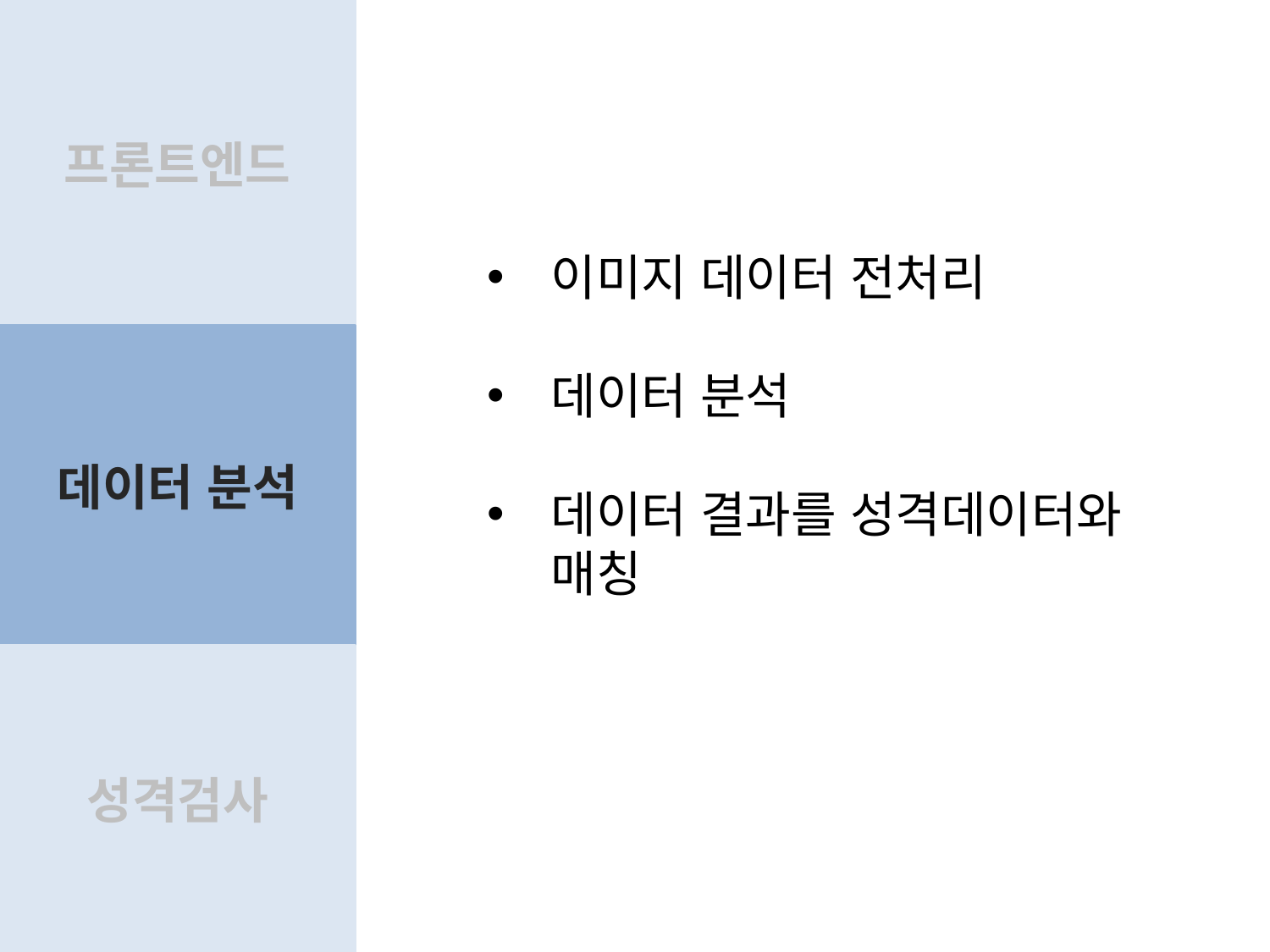

프론트엔드
이미지 데이터 전처리

데이터 분석

데이터 결과를 성격데이터와 매칭
데이터 분석
성격검사